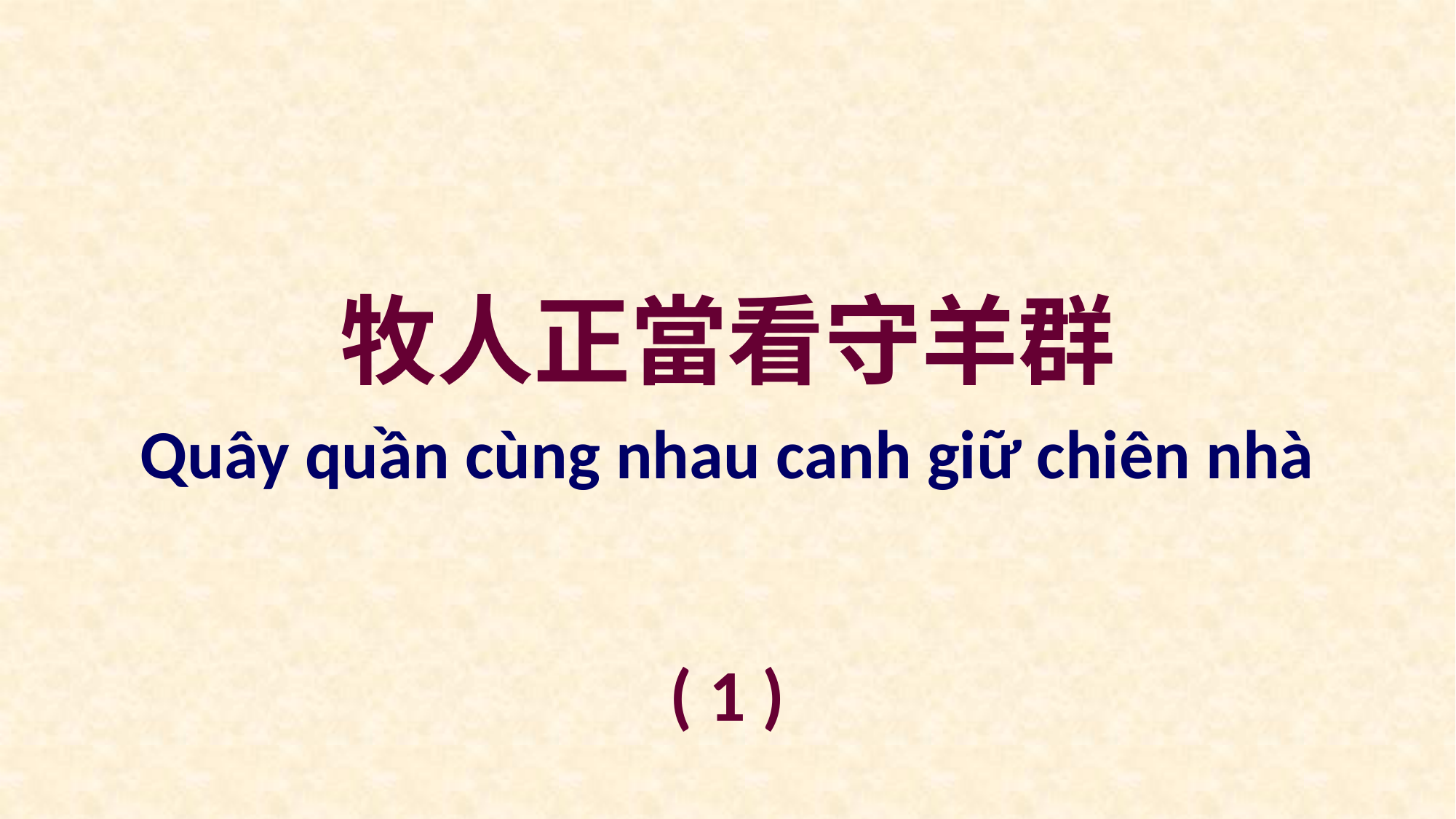

牧人正當看守羊群
Quây quần cùng nhau canh giữ chiên nhà
( 1 )